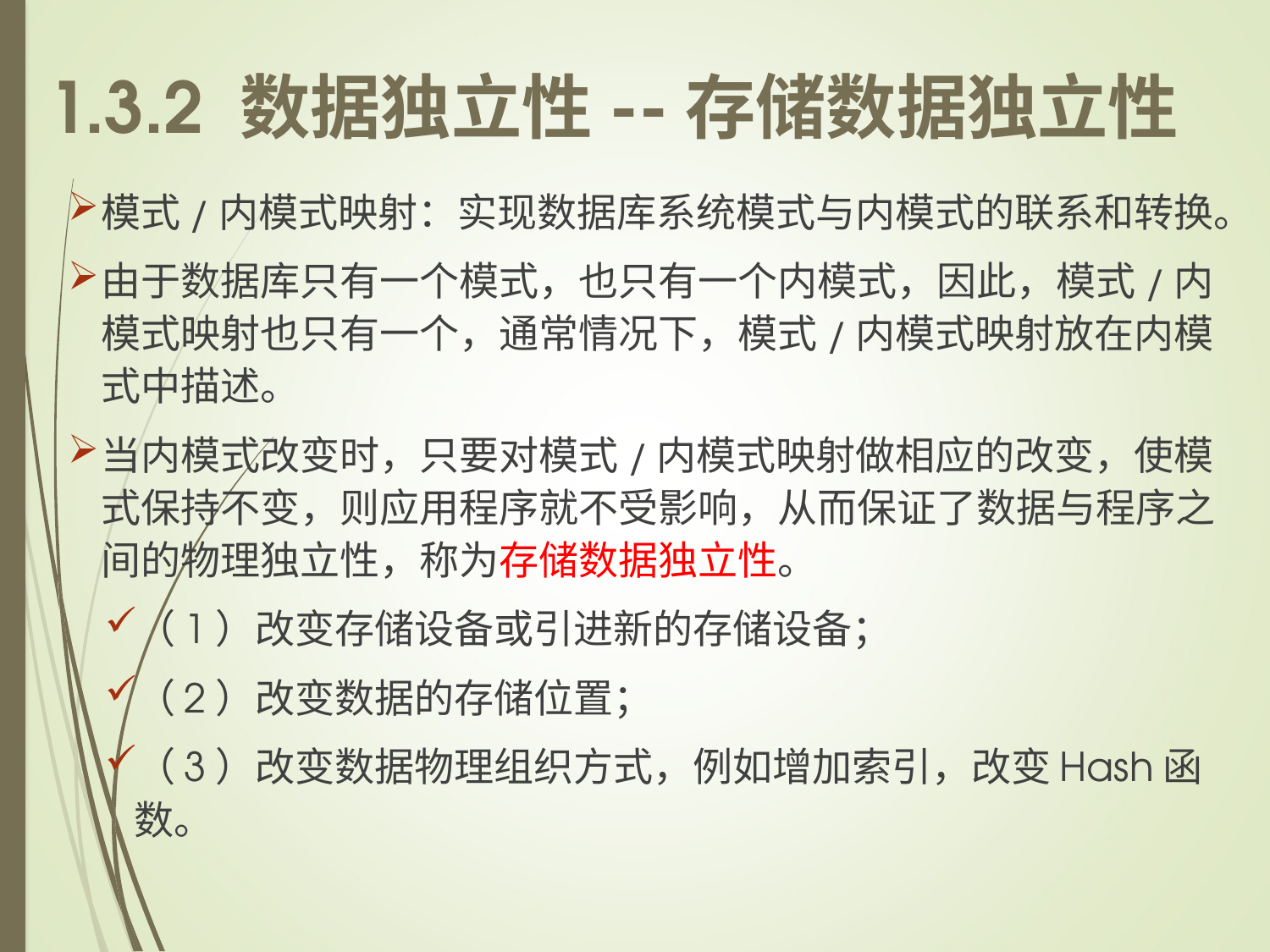

1.3.2 数据独立性--存储数据独立性
模式/内模式映射：实现数据库系统模式与内模式的联系和转换。
由于数据库只有一个模式，也只有一个内模式，因此，模式/内模式映射也只有一个，通常情况下，模式/内模式映射放在内模式中描述。
当内模式改变时，只要对模式/内模式映射做相应的改变，使模式保持不变，则应用程序就不受影响，从而保证了数据与程序之间的物理独立性，称为存储数据独立性。
（1）改变存储设备或引进新的存储设备；
（2）改变数据的存储位置；
（3）改变数据物理组织方式，例如增加索引，改变Hash函数。